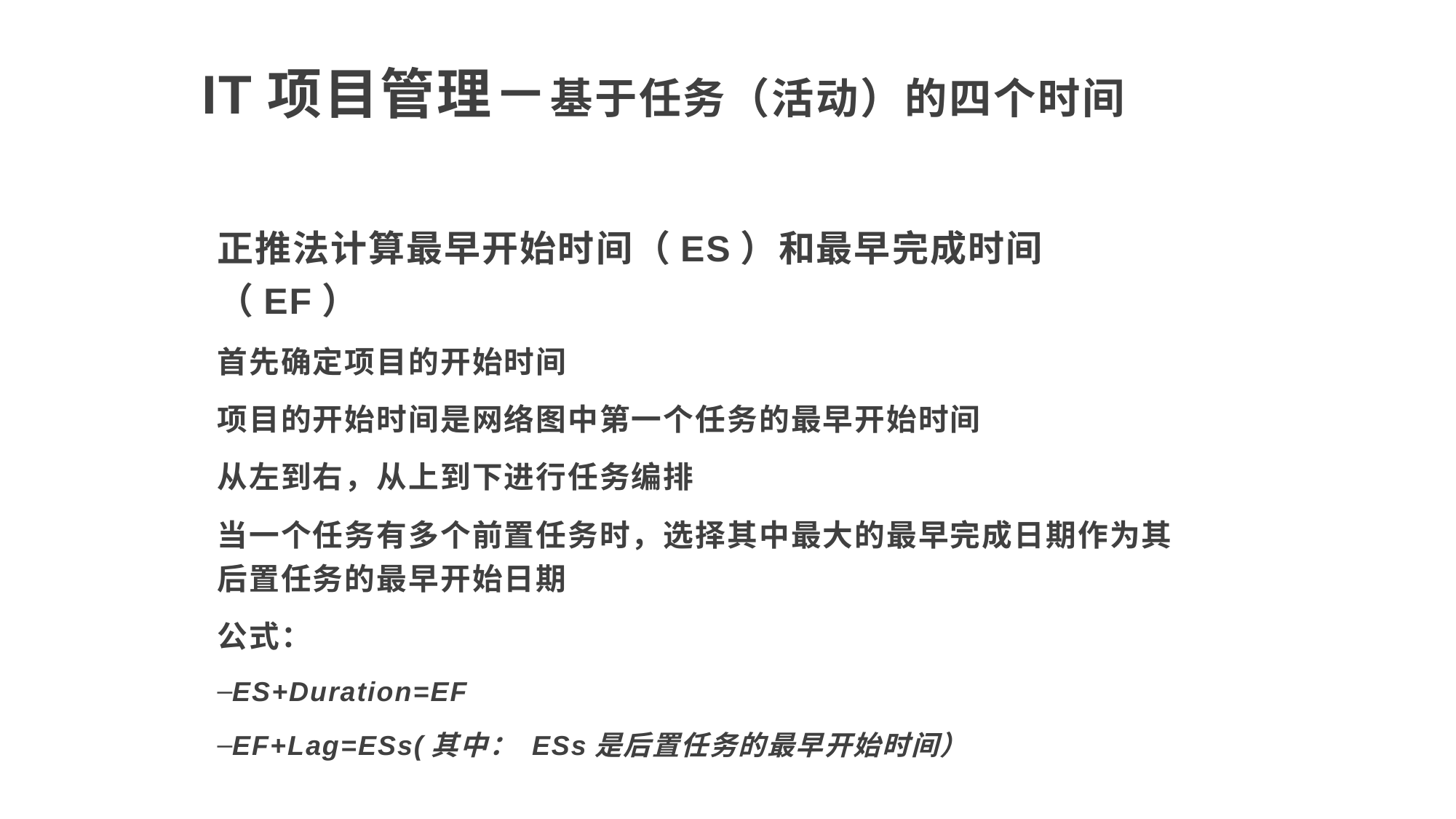

# IT项目管理－基于任务（活动）的四个时间
正推法计算最早开始时间（ES）和最早完成时间（EF）
首先确定项目的开始时间
项目的开始时间是网络图中第一个任务的最早开始时间
从左到右，从上到下进行任务编排
当一个任务有多个前置任务时，选择其中最大的最早完成日期作为其后置任务的最早开始日期
公式：
ES+Duration=EF
EF+Lag=ESs(其中： ESs是后置任务的最早开始时间）